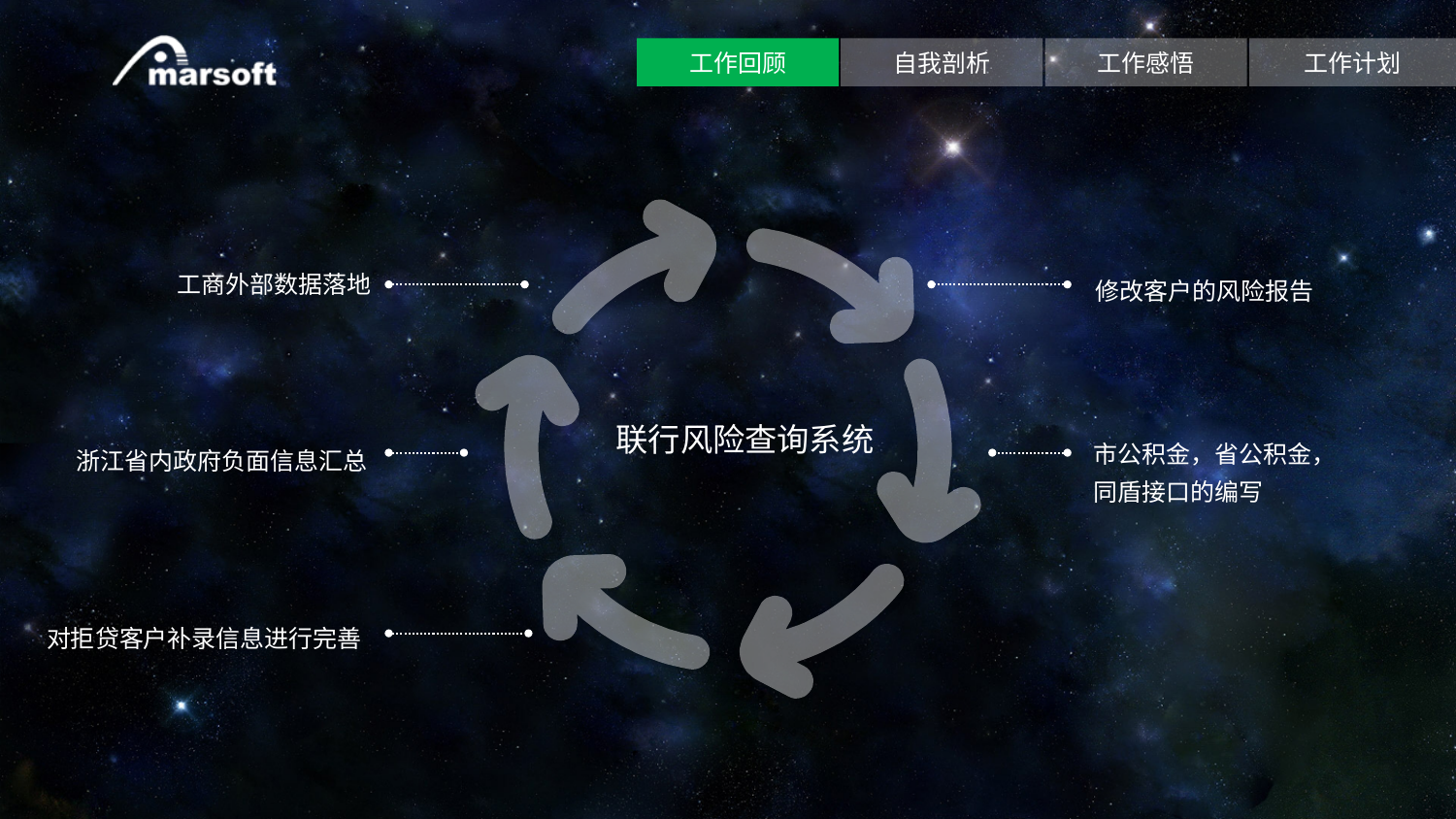

工商外部数据落地
修改客户的风险报告

联行风险查询系统
市公积金，省公积金，同盾接口的编写
浙江省内政府负面信息汇总
对拒贷客户补录信息进行完善